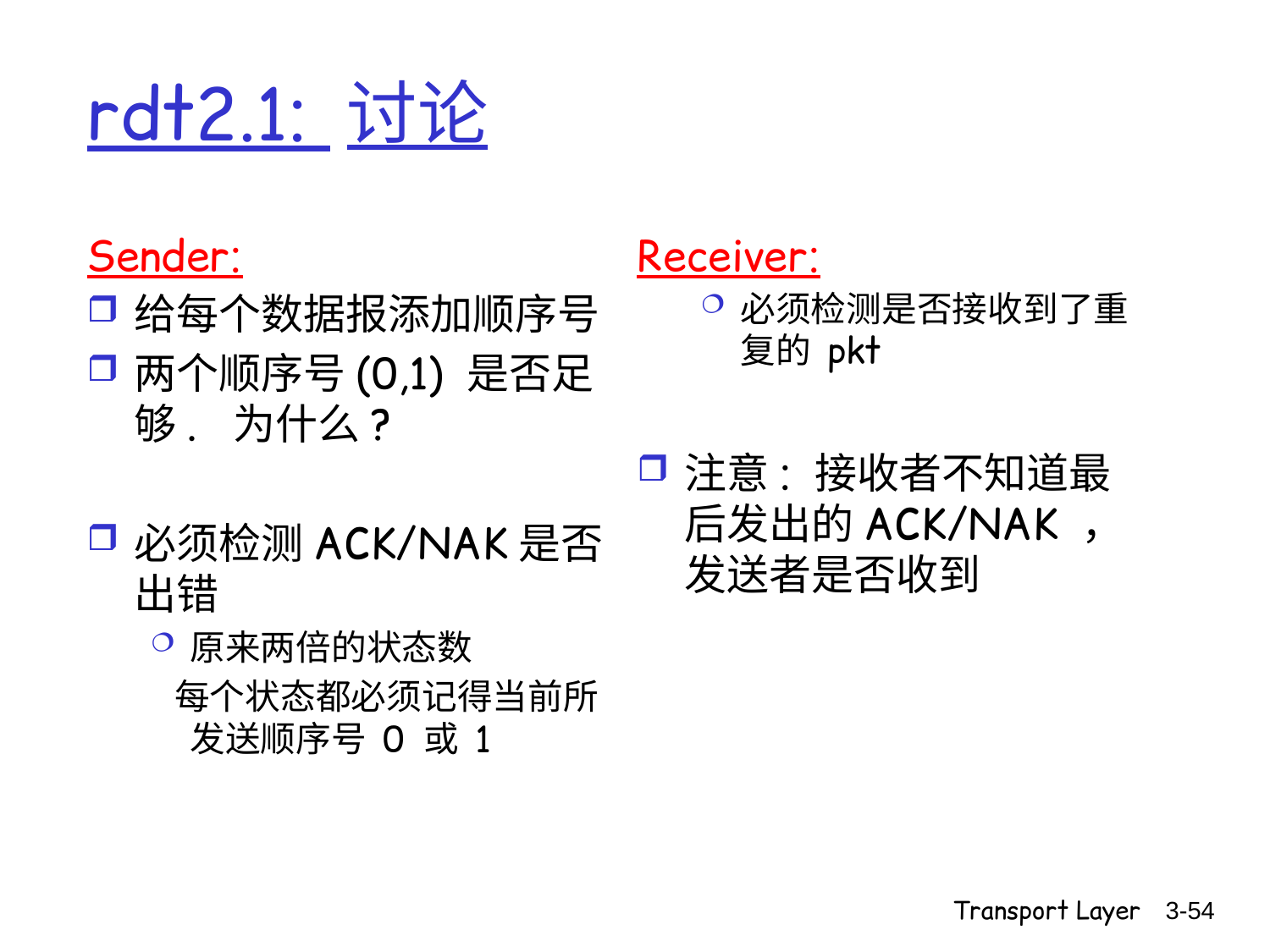

# rdt2.1: 讨论
Sender:
给每个数据报添加顺序号
两个顺序号(0,1) 是否足够.  为什么?

必须检测ACK/NAK是否出错
原来两倍的状态数
  每个状态都必须记得当前所发送顺序号 0 或 1

Receiver:
必须检测是否接收到了重复的 pkt

注意: 接收者不知道最后发出的ACK/NAK ，发送者是否收到
Transport Layer
3-54